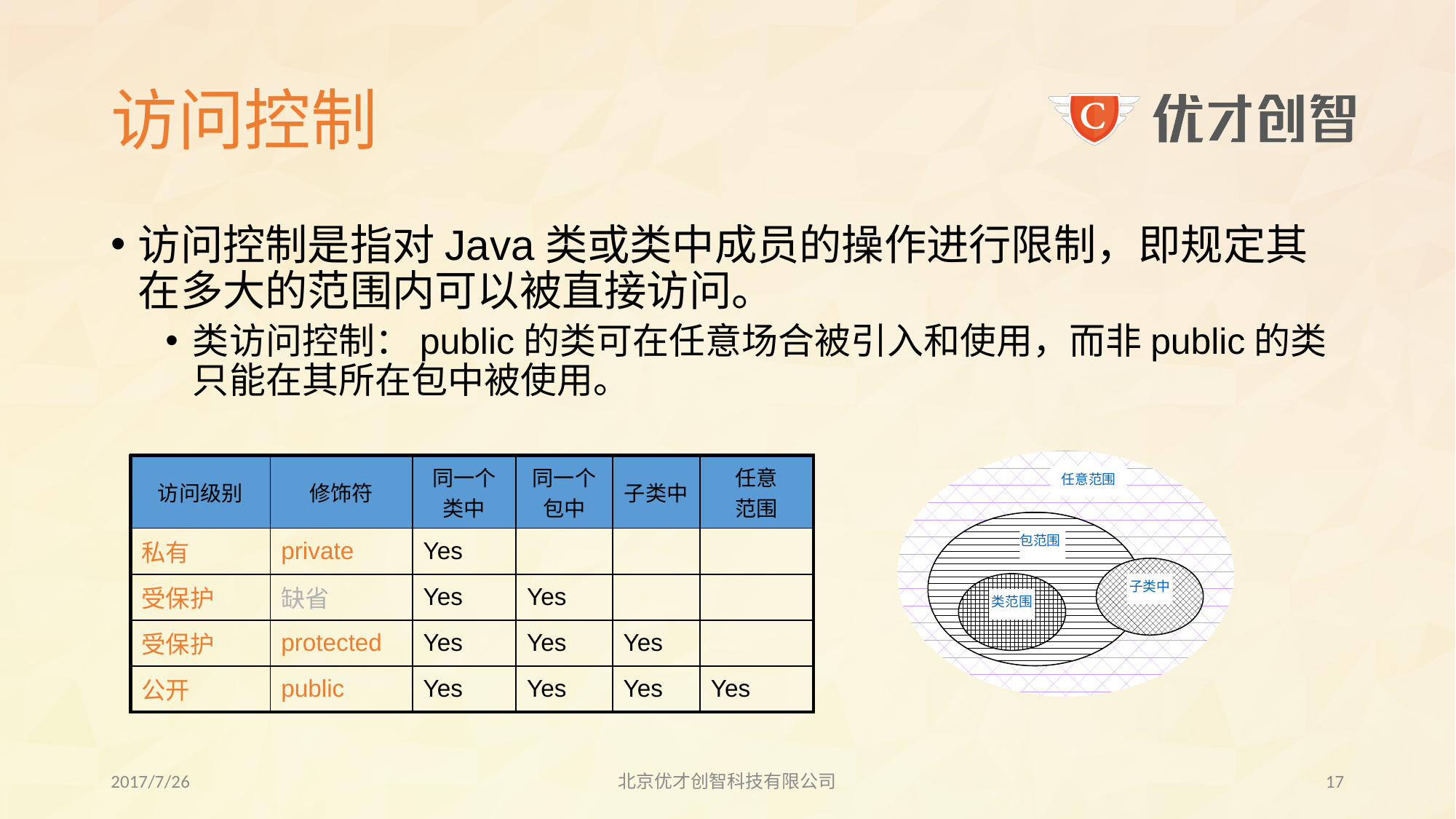

# 访问控制
访问控制是指对Java类或类中成员的操作进行限制，即规定其在多大的范围内可以被直接访问。
类访问控制：public的类可在任意场合被引入和使用，而非public的类只能在其所在包中被使用。

任意范围

包范围

子类中
类范围
| 访问级别 | 修饰符 | 同一个 类中 | 同一个 包中 | 子类中 | 任意 范围 |
| --- | --- | --- | --- | --- | --- |
| 私有 | private | Yes |  |  |  |
| 受保护 | 缺省 | Yes | Yes |  |  |
| 受保护 | protected | Yes | Yes | Yes |  |
| 公开 | public | Yes | Yes | Yes | Yes |
2017/7/26
北京优才创智科技有限公司
17